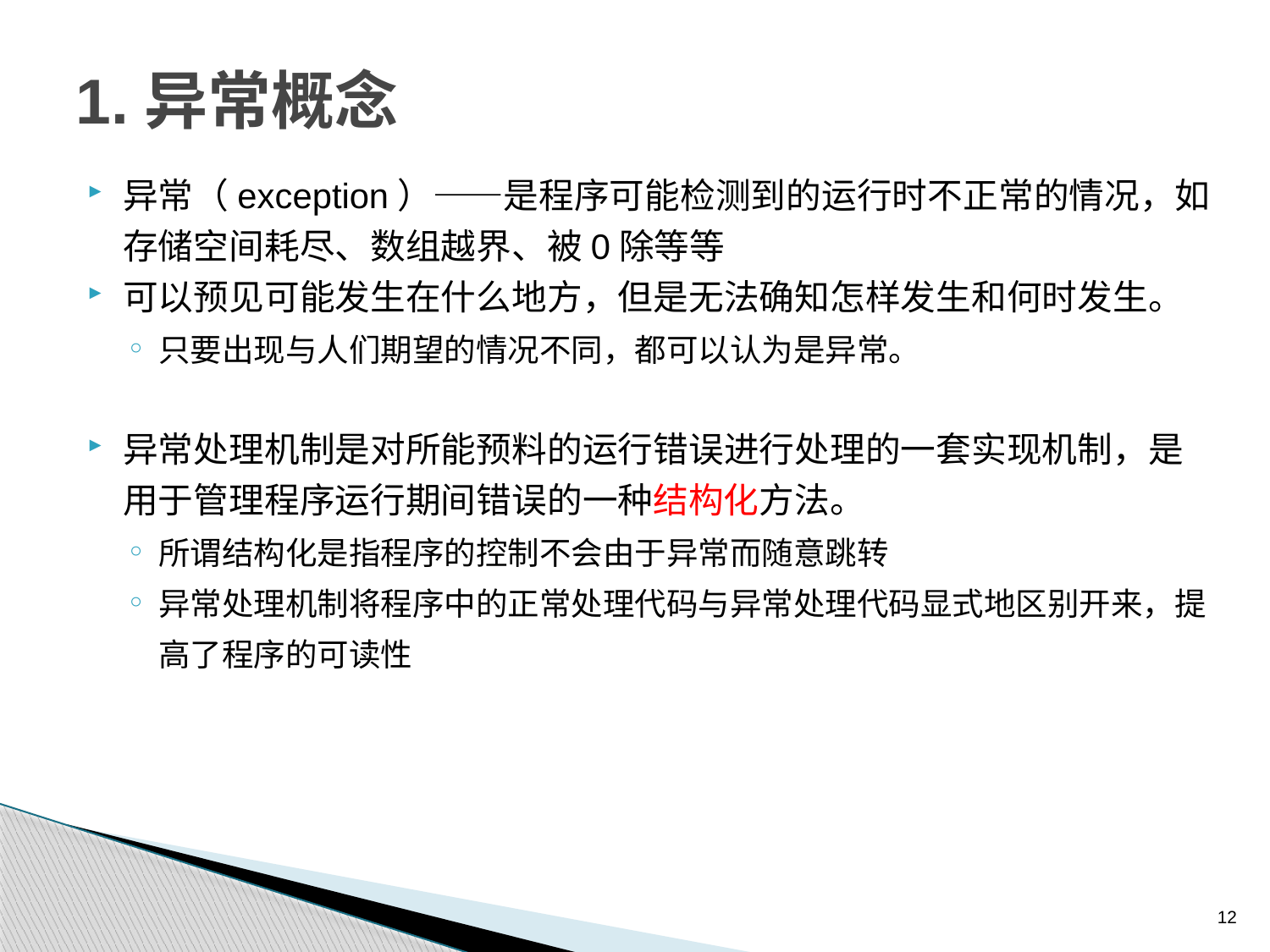

# 1.异常概念
异常（exception）——是程序可能检测到的运行时不正常的情况，如存储空间耗尽、数组越界、被0除等等
可以预见可能发生在什么地方，但是无法确知怎样发生和何时发生。
只要出现与人们期望的情况不同，都可以认为是异常。

异常处理机制是对所能预料的运行错误进行处理的一套实现机制，是用于管理程序运行期间错误的一种结构化方法。
所谓结构化是指程序的控制不会由于异常而随意跳转
异常处理机制将程序中的正常处理代码与异常处理代码显式地区别开来，提高了程序的可读性
12